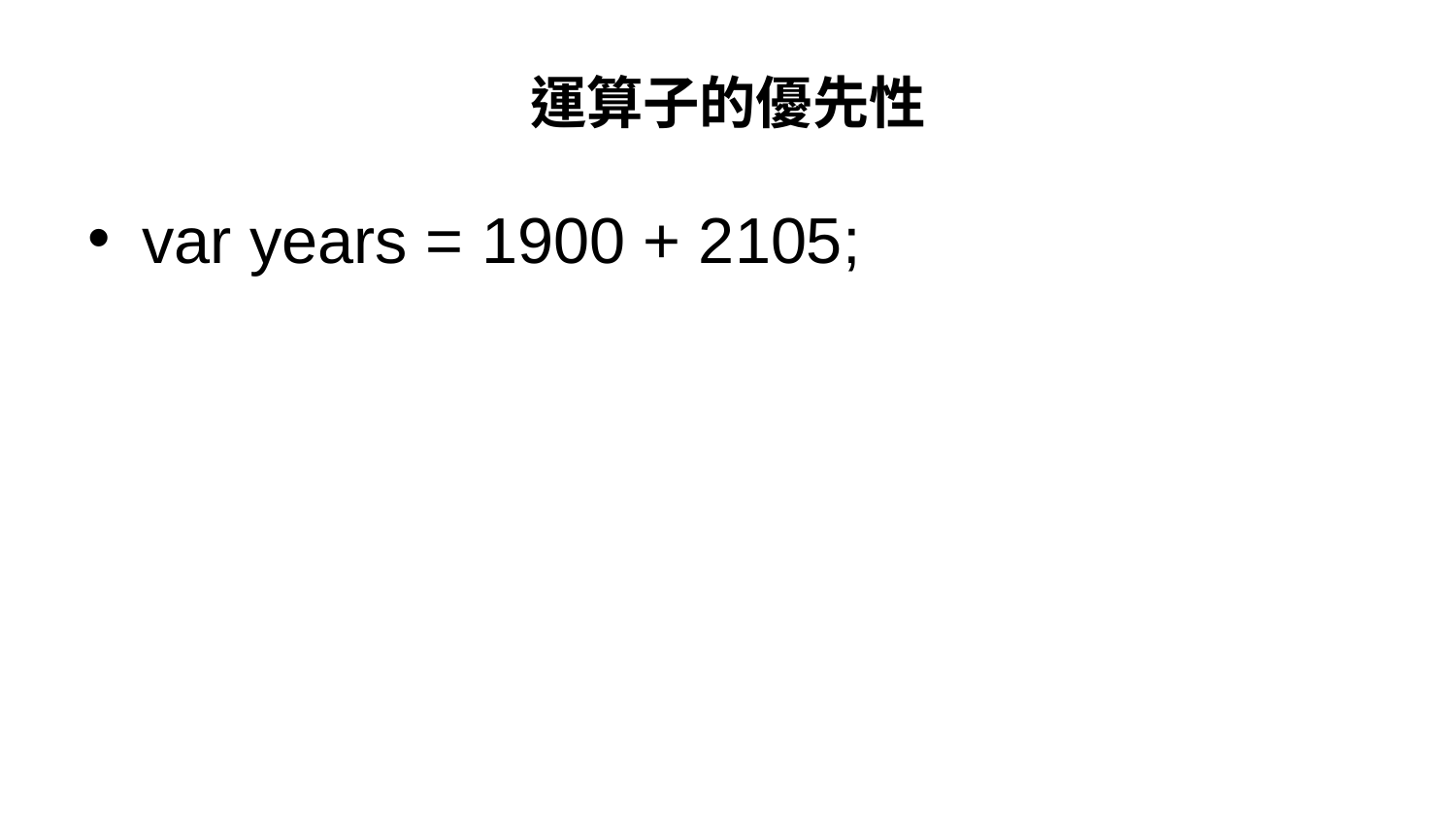

# 運算子的優先性
var years = 1900 + 2105;